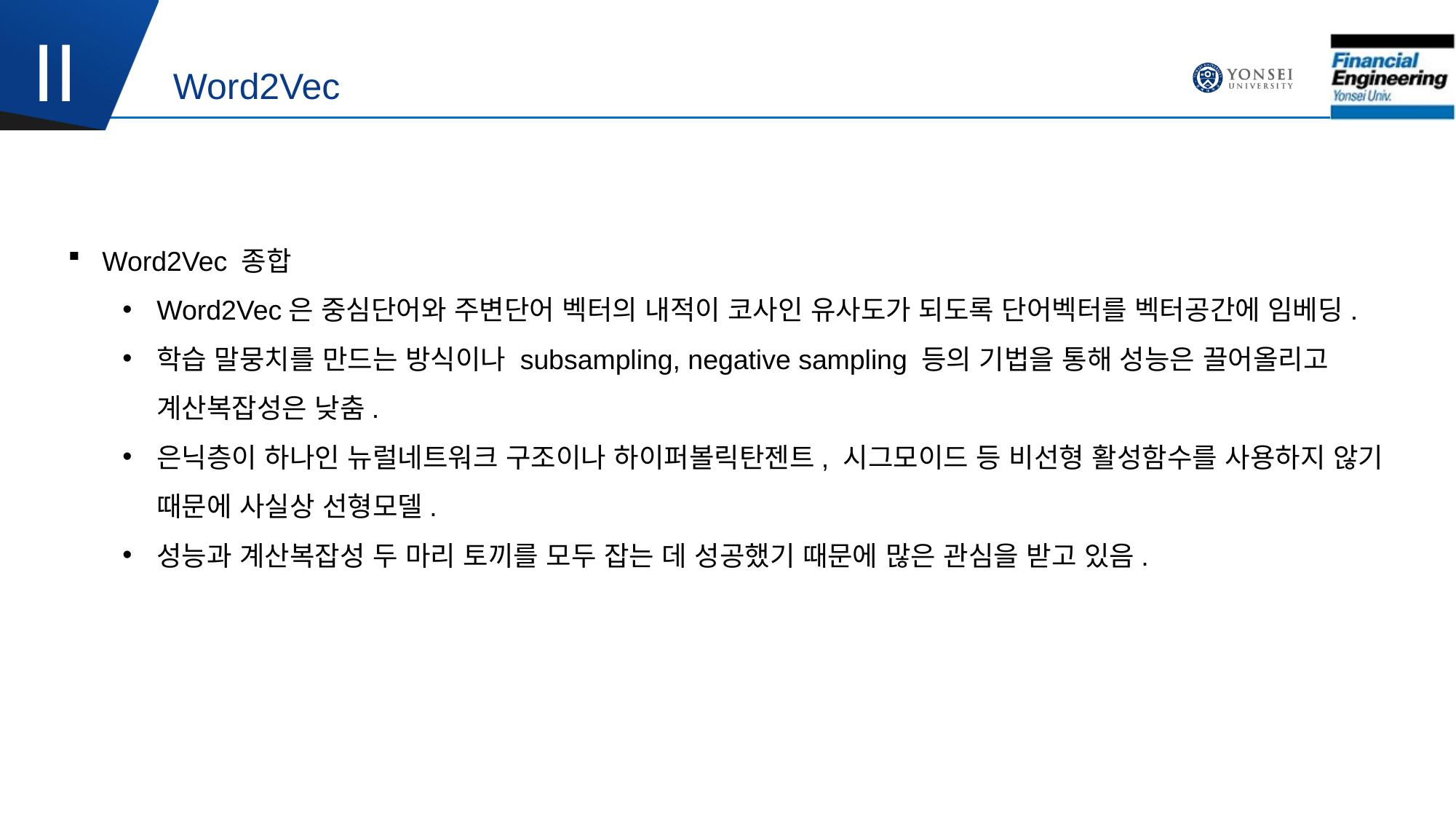

II
Word2Vec
Word2Vec 종합
Word2Vec은 중심단어와 주변단어 벡터의 내적이 코사인 유사도가 되도록 단어벡터를 벡터공간에 임베딩.
학습 말뭉치를 만드는 방식이나 subsampling, negative sampling 등의 기법을 통해 성능은 끌어올리고 계산복잡성은 낮춤.
은닉층이 하나인 뉴럴네트워크 구조이나 하이퍼볼릭탄젠트, 시그모이드 등 비선형 활성함수를 사용하지 않기 때문에 사실상 선형모델.
성능과 계산복잡성 두 마리 토끼를 모두 잡는 데 성공했기 때문에 많은 관심을 받고 있음.